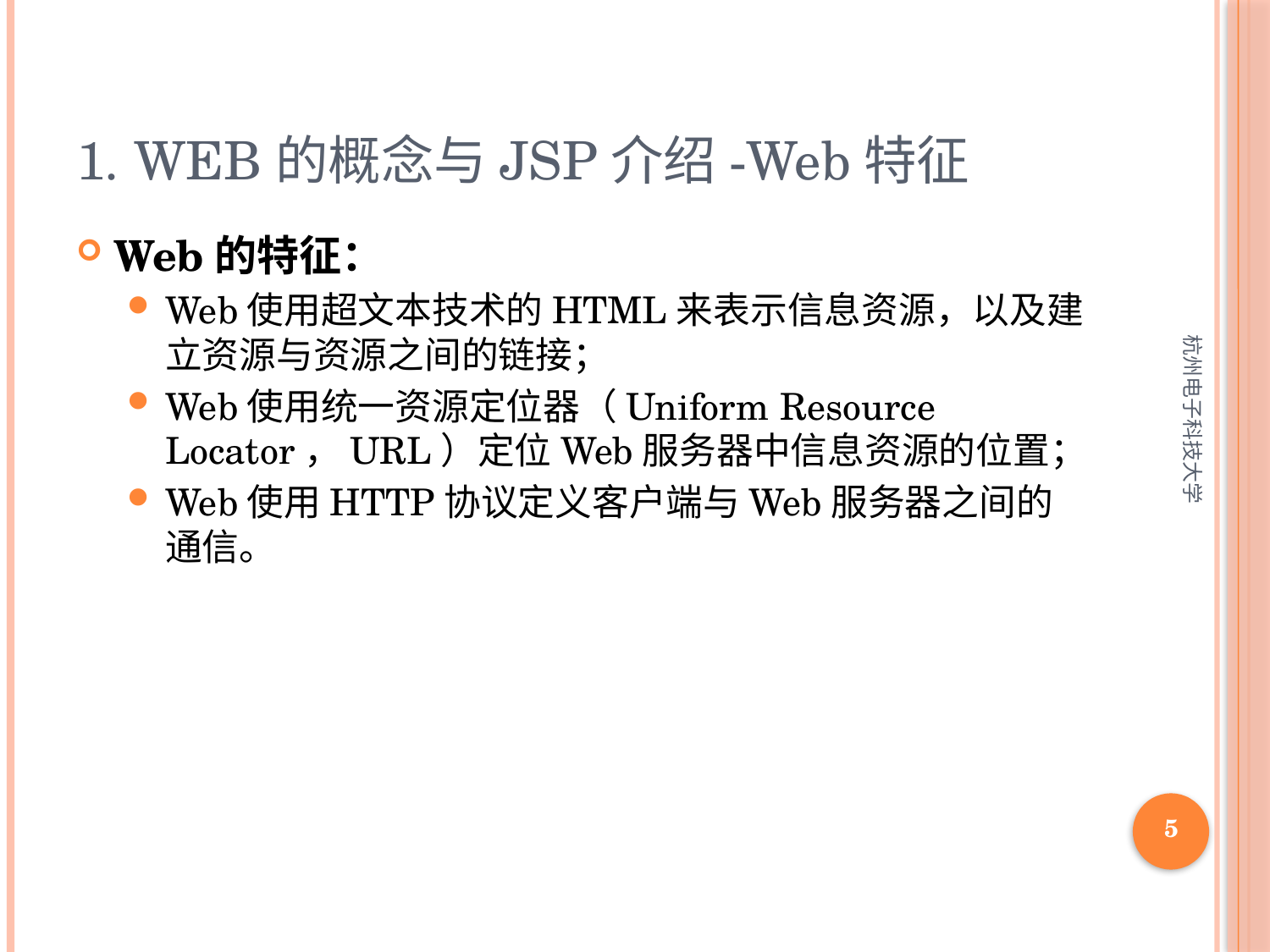

# 1. WEB的概念与JSP介绍-Web特征
Web的特征：
Web使用超文本技术的HTML来表示信息资源，以及建立资源与资源之间的链接；
Web使用统一资源定位器（Uniform Resource Locator，URL）定位Web服务器中信息资源的位置；
Web使用HTTP协议定义客户端与Web服务器之间的通信。

杭州电子科技大学
5